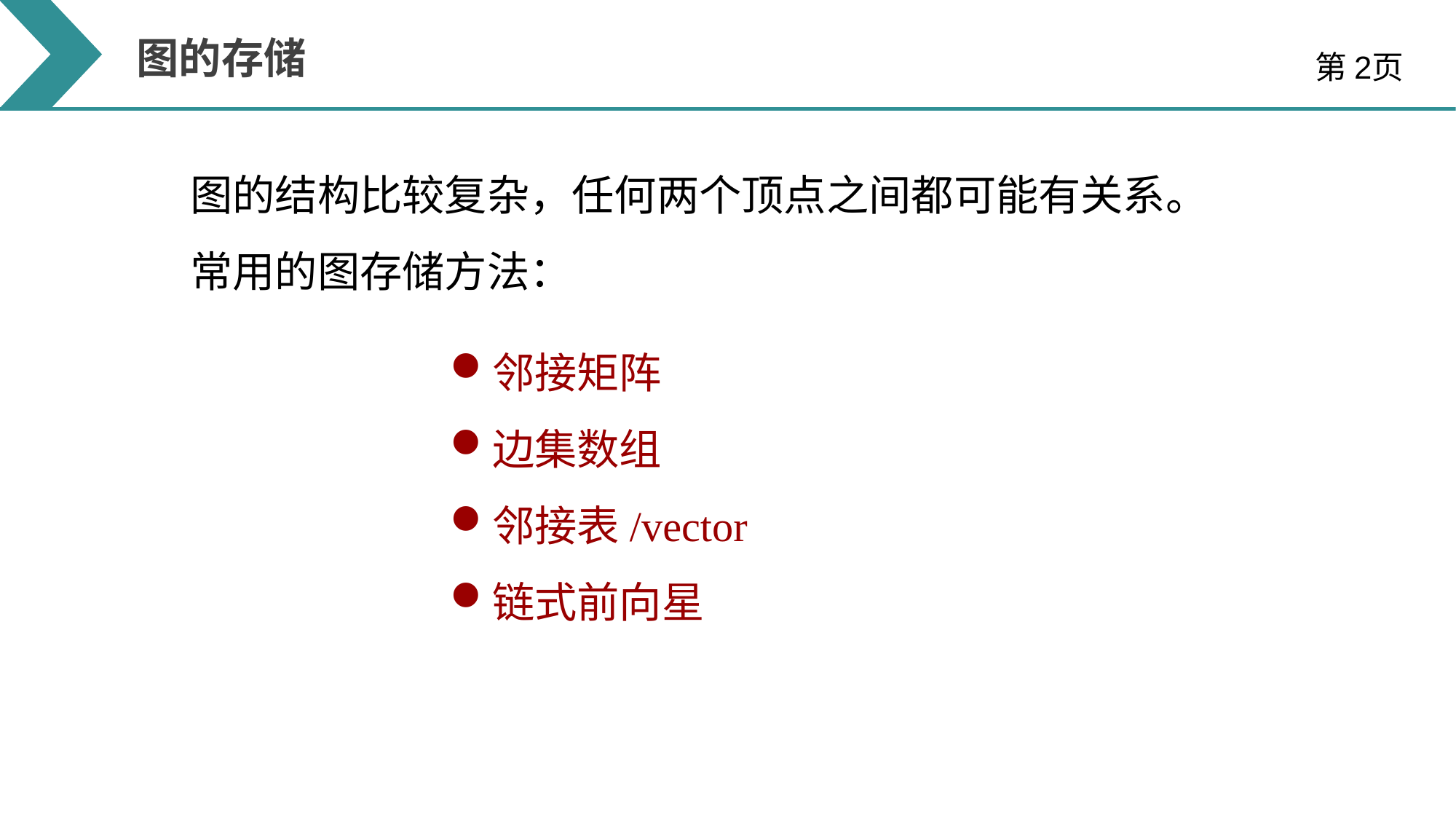

图的存储
第2页
图的结构比较复杂，任何两个顶点之间都可能有关系。
常用的图存储方法：
邻接矩阵
边集数组
邻接表/vector
链式前向星